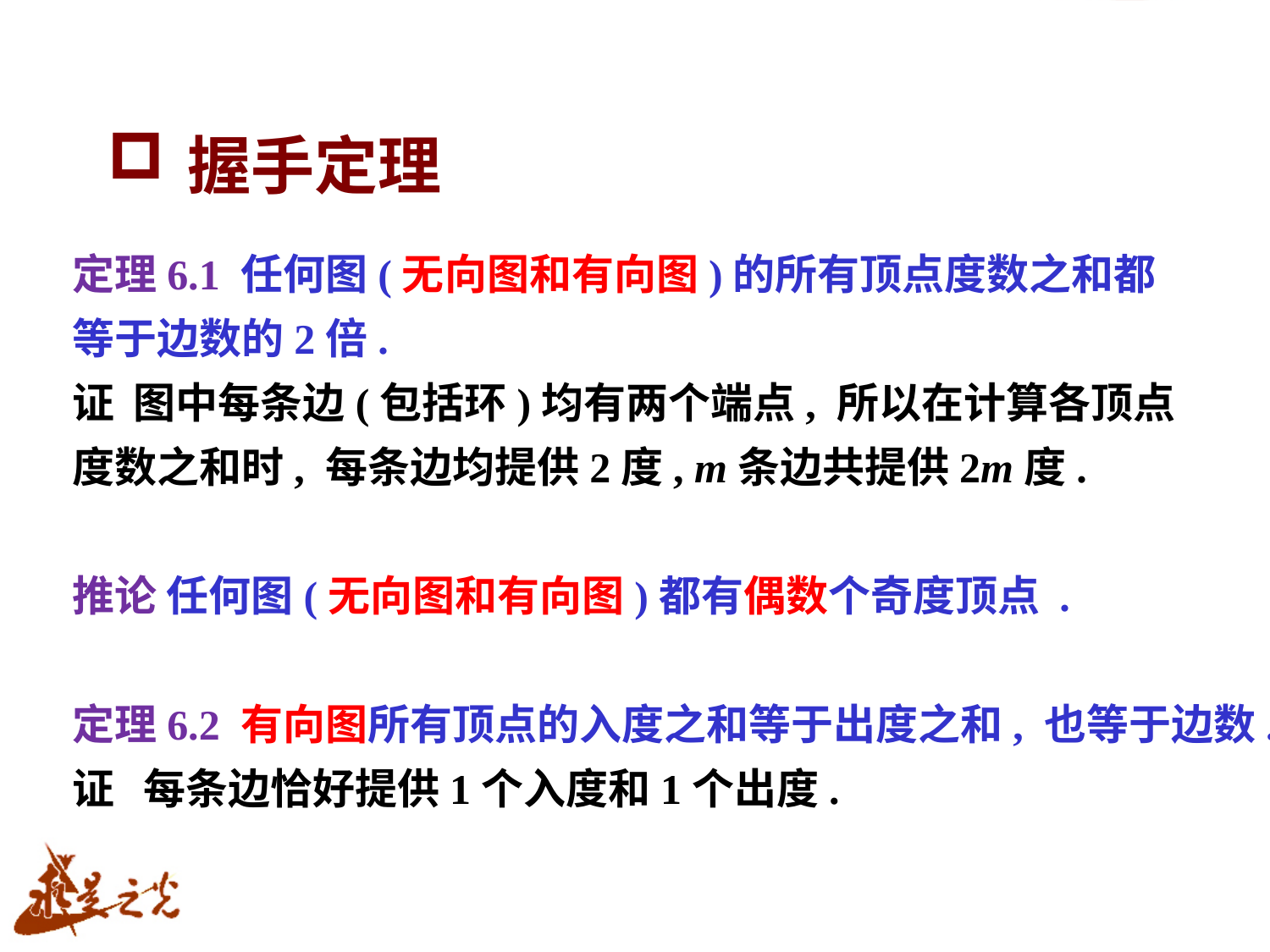

# 握手定理
定理6.1 任何图(无向图和有向图)的所有顶点度数之和都
等于边数的2倍.
证  图中每条边(包括环)均有两个端点, 所以在计算各顶点
度数之和时, 每条边均提供2度, m条边共提供2m度.

推论 任何图(无向图和有向图)都有偶数个奇度顶点 .

定理6.2 有向图所有顶点的入度之和等于出度之和, 也等于边数.
证   每条边恰好提供1个入度和1个出度.
10